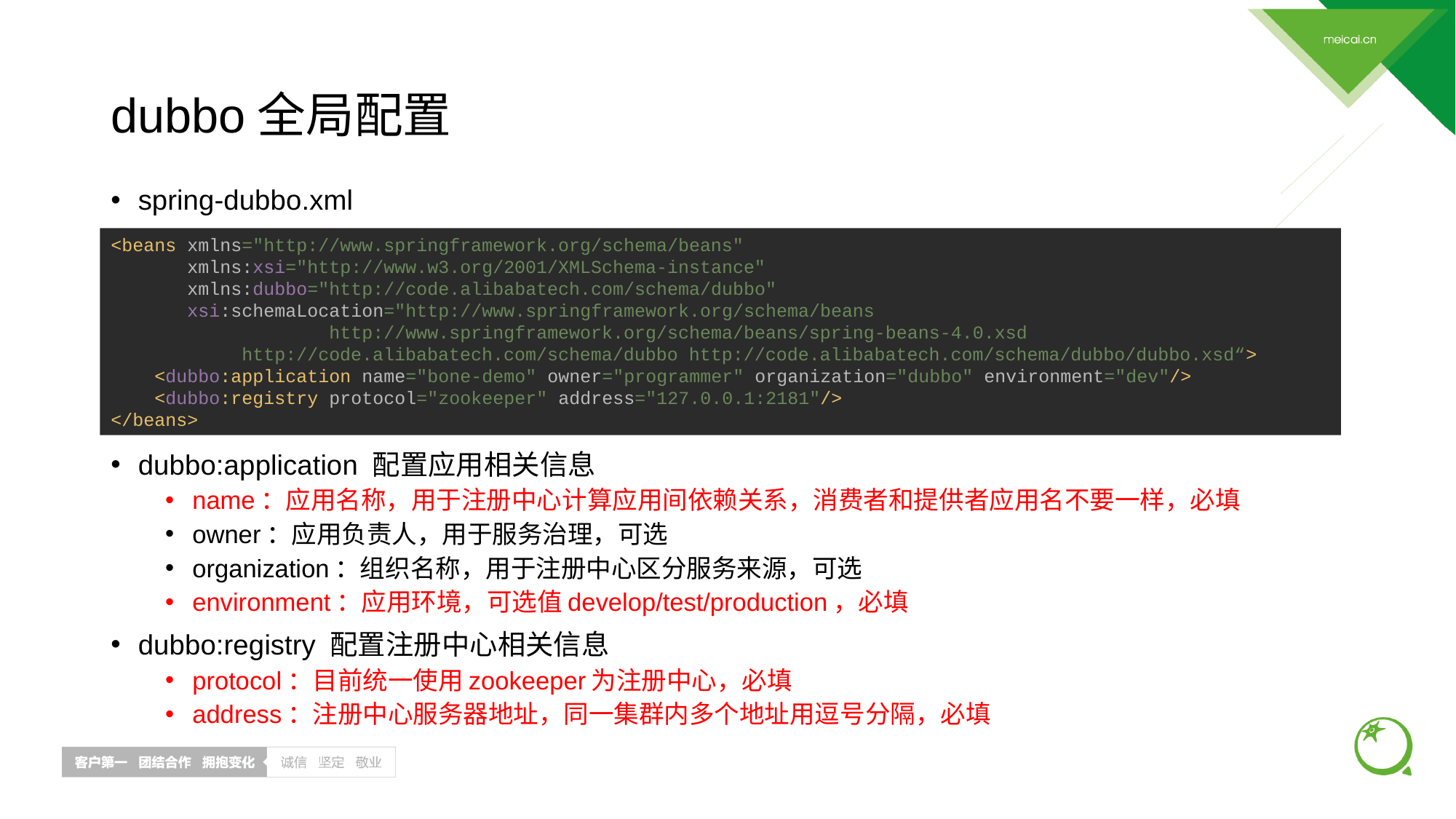

# dubbo全局配置
spring-dubbo.xml

dubbo:application 配置应用相关信息
name：应用名称，用于注册中心计算应用间依赖关系，消费者和提供者应用名不要一样，必填
owner：应用负责人，用于服务治理，可选
organization：组织名称，用于注册中心区分服务来源，可选
environment：应用环境，可选值develop/test/production，必填
dubbo:registry 配置注册中心相关信息
protocol：目前统一使用zookeeper为注册中心，必填
address：注册中心服务器地址，同一集群内多个地址用逗号分隔，必填
<beans xmlns="http://www.springframework.org/schema/beans"
       xmlns:xsi="http://www.w3.org/2001/XMLSchema-instance"
       xmlns:dubbo="http://code.alibabatech.com/schema/dubbo"
       xsi:schemaLocation="http://www.springframework.org/schema/beans
		http://www.springframework.org/schema/beans/spring-beans-4.0.xsd
            http://code.alibabatech.com/schema/dubbo http://code.alibabatech.com/schema/dubbo/dubbo.xsd“>
    <dubbo:application name="bone-demo" owner="programmer" organization="dubbo" environment="dev"/>
    <dubbo:registry protocol="zookeeper" address="127.0.0.1:2181"/>
</beans>